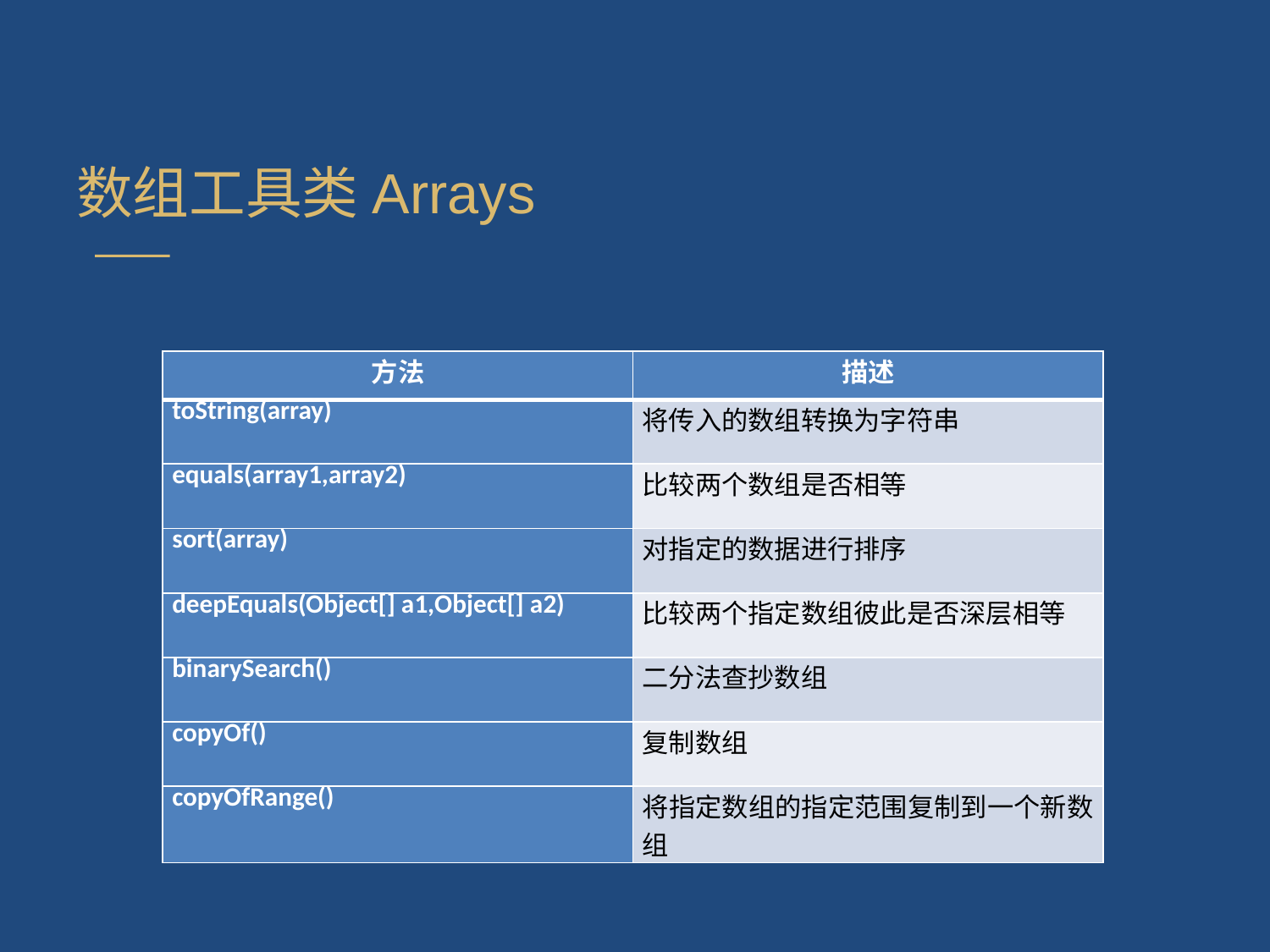

# 数组工具类Arrays

| 方法 | 描述 |
| --- | --- |
| toString(array) | 将传入的数组转换为字符串 |
| equals(array1,array2) | 比较两个数组是否相等 |
| sort(array) | 对指定的数据进行排序 |
| deepEquals(Object[] a1,Object[] a2) | 比较两个指定数组彼此是否深层相等 |
| binarySearch() | 二分法查抄数组 |
| copyOf() | 复制数组 |
| copyOfRange() | 将指定数组的指定范围复制到一个新数组 |